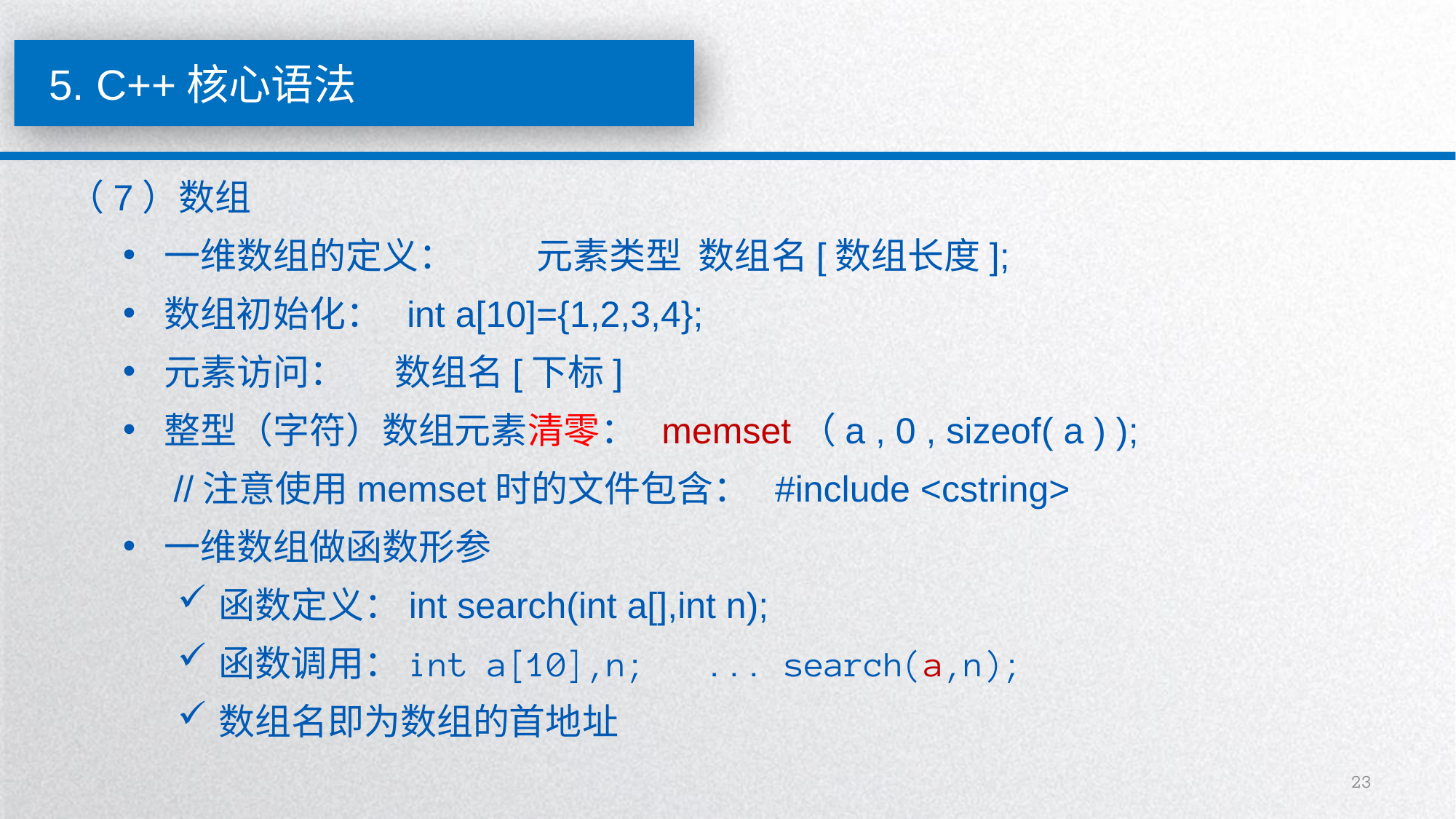

5. C++核心语法
（7）数组
一维数组的定义：          元素类型  数组名[数组长度];
数组初始化：  int a[10]={1,2,3,4};
元素访问：      数组名[下标]
整型（字符）数组元素清零：  memset（a , 0 , sizeof( a ) );
     //注意使用memset时的文件包含：  #include <cstring>
一维数组做函数形参
函数定义：int search(int a[],int n);
函数调用：int a[10],n;   ... search(a,n);
数组名即为数组的首地址
23